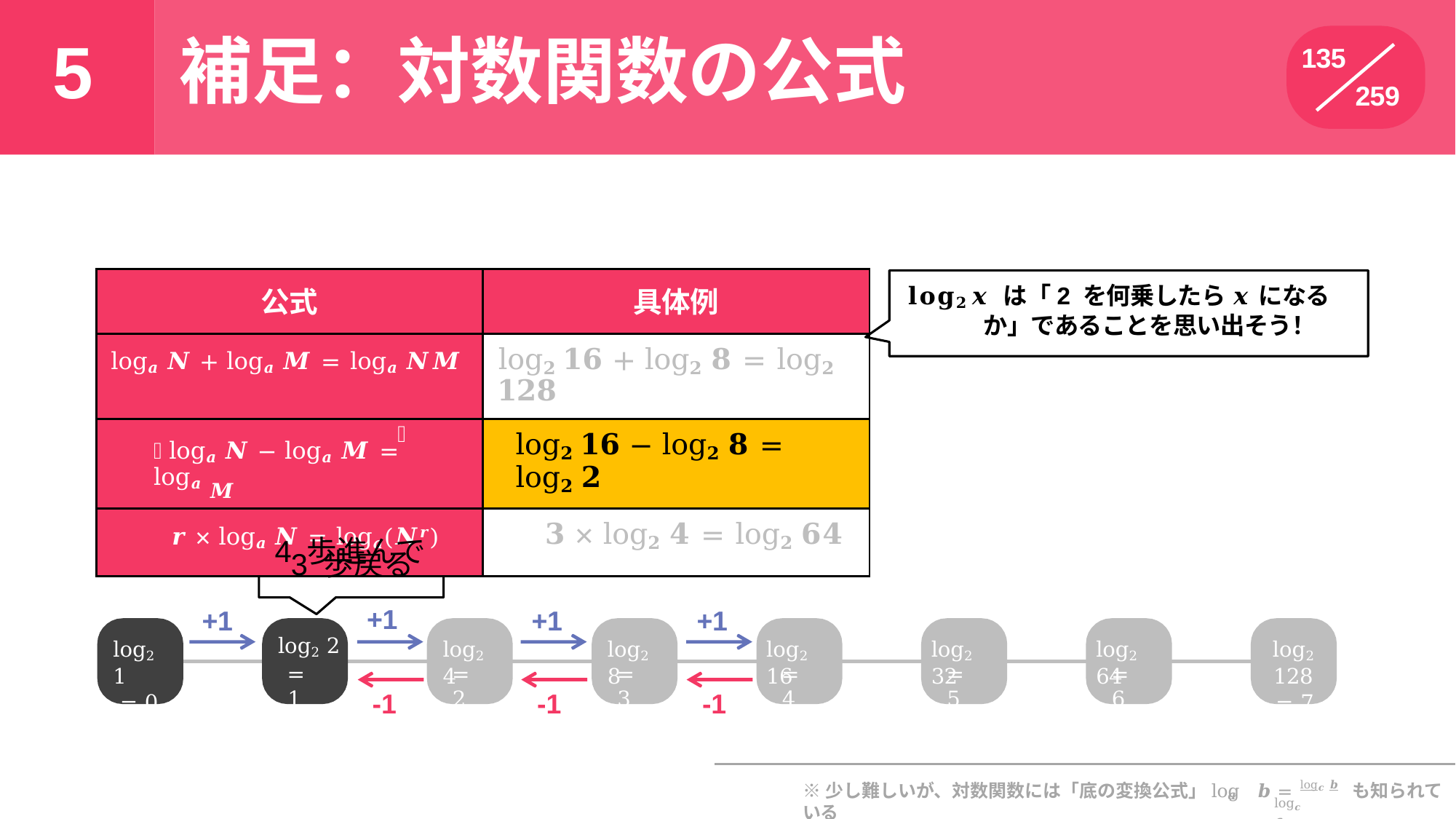

補足：対数関数の公式
# 5
135
259
| 公式 | 具体例 |
| --- | --- |
| log𝒂 𝑵 + log𝒂 𝑴 = log𝒂 𝑵𝑴 | log𝟐 𝟏𝟔 + log𝟐 𝟖 = log𝟐 𝟏𝟐𝟖 |
| 𝑵 log𝒂 𝑵 − log𝒂 𝑴 = log𝒂 𝑴 | log𝟐 𝟏𝟔 − log𝟐 𝟖 = log𝟐 𝟐 |
| 𝒓 × log𝒂 𝑵 = log𝒂(𝑵𝒓) 4 歩進んで | 𝟑 × log𝟐 𝟒 = log𝟐 𝟔𝟒 |

𝐥𝐨𝐠𝟐 𝒙 は「2 を何乗したら 𝒙 になるか」であることを思い出そう！

3 歩戻る
+1
log2 2
+1
+1
+1

log2 1
= 0
log2 4
log2 8
log2 16
log2 32
log2 64
log2 128
= 7

= 1
= 2
= 3
= 4
= 5
= 6

-1
-1
-1

※少し難しいが、対数関数には「底の変換公式」log  𝒃 = log𝒄 𝒃 も知られている
𝒂
log𝒄 𝒂